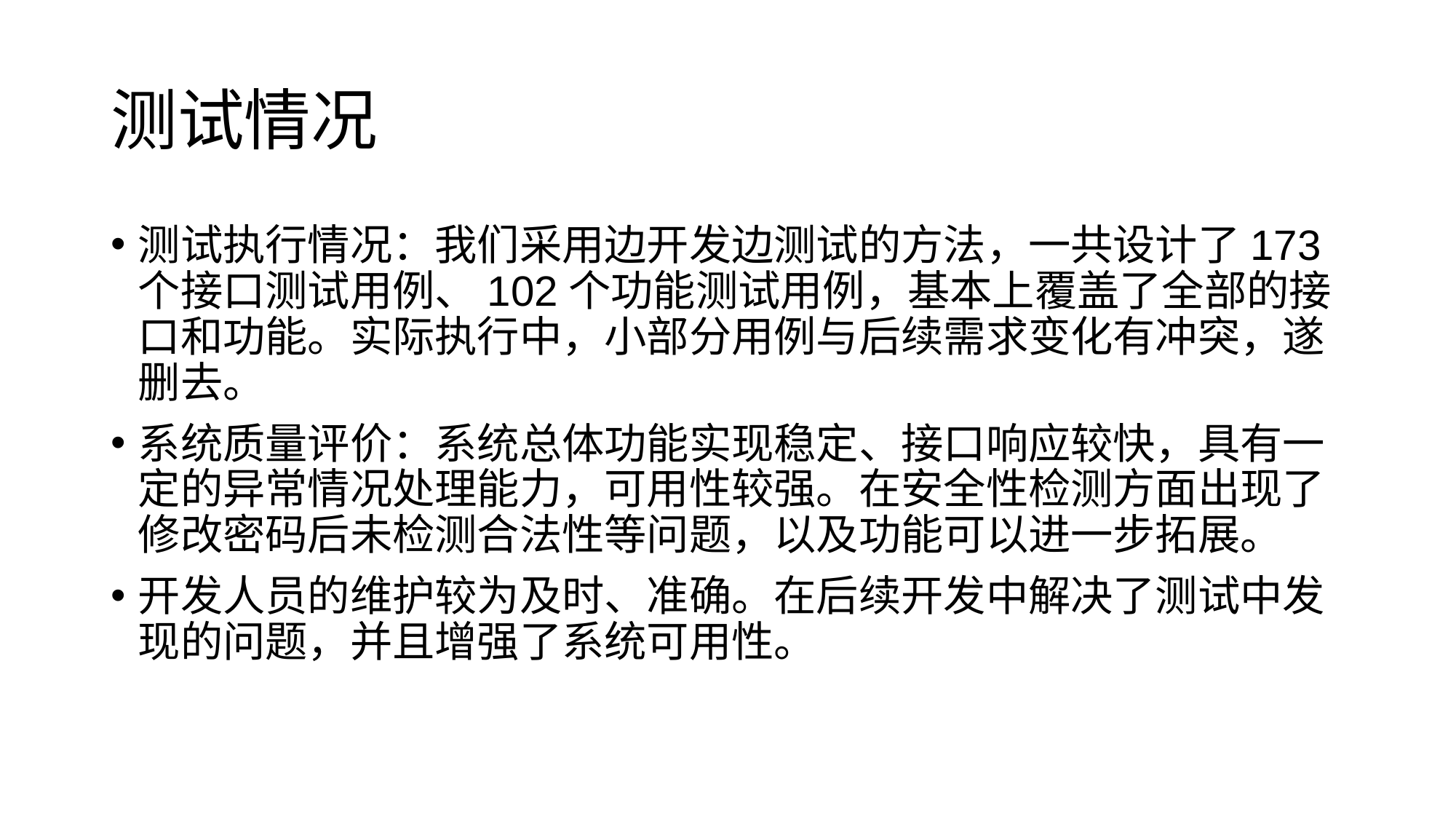

# 测试情况
测试执行情况：我们采用边开发边测试的方法，一共设计了173个接口测试用例、102个功能测试用例，基本上覆盖了全部的接口和功能。实际执行中，小部分用例与后续需求变化有冲突，遂删去。
系统质量评价：系统总体功能实现稳定、接口响应较快，具有一定的异常情况处理能力，可用性较强。在安全性检测方面出现了修改密码后未检测合法性等问题，以及功能可以进一步拓展。
开发人员的维护较为及时、准确。在后续开发中解决了测试中发现的问题，并且增强了系统可用性。